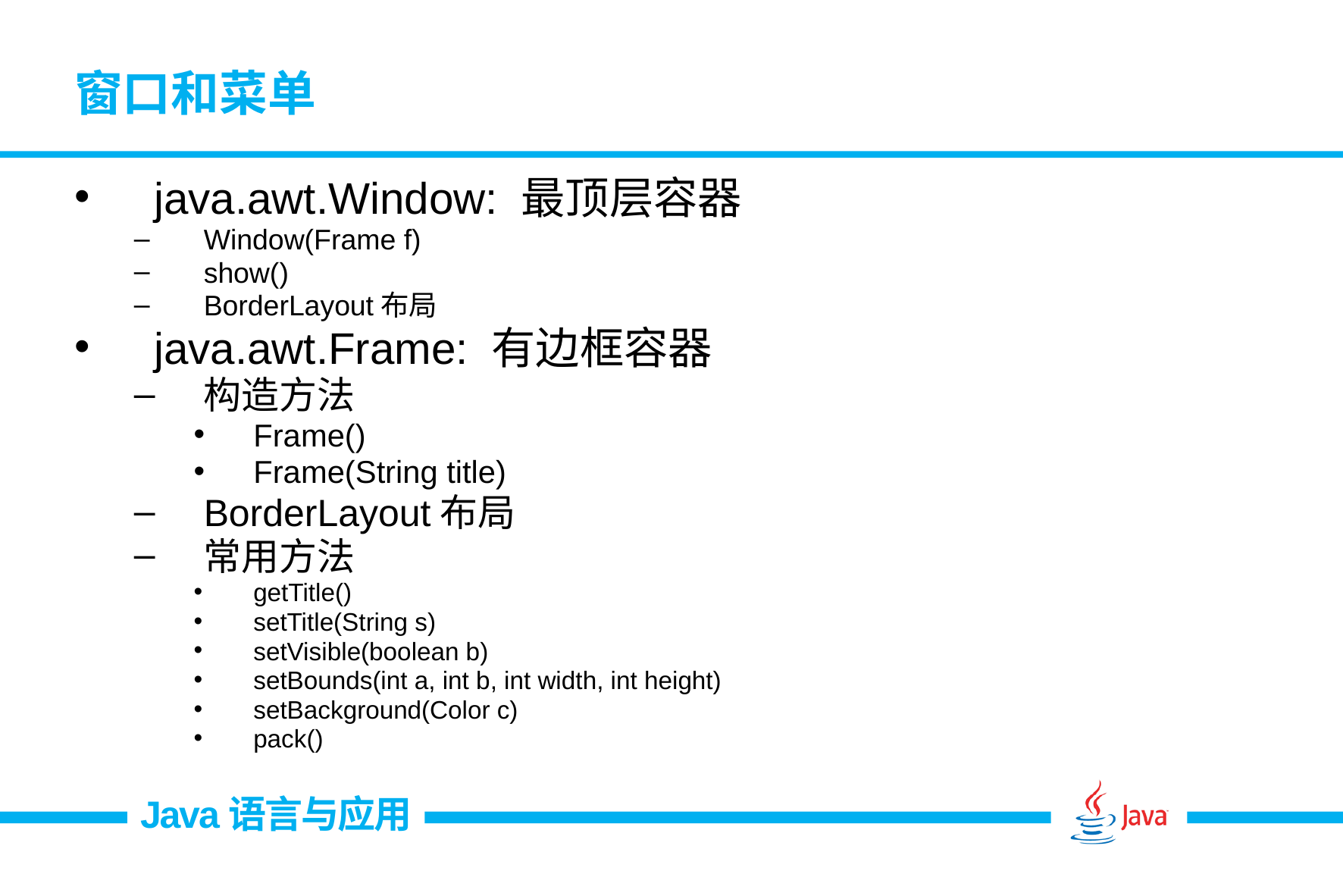

# 窗口和菜单
java.awt.Window: 最顶层容器
Window(Frame f)
show()
BorderLayout布局
java.awt.Frame: 有边框容器
构造方法
Frame()
Frame(String title)
BorderLayout布局
常用方法
getTitle()
setTitle(String s)
setVisible(boolean b)
setBounds(int a, int b, int width, int height)
setBackground(Color c)
pack()